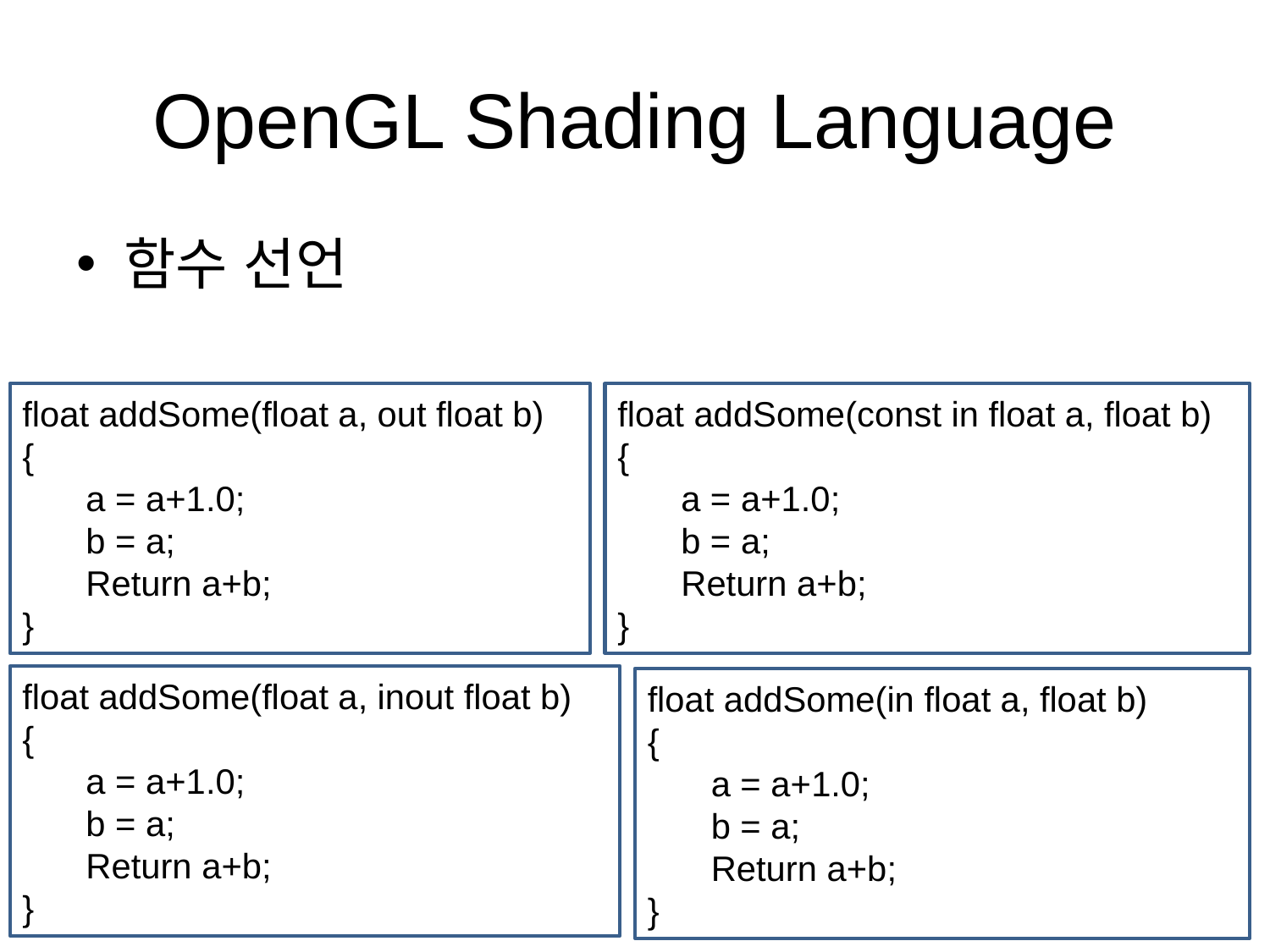

# OpenGL Shading Language
함수 선언
float addSome(float a, out float b)
{
a = a+1.0;
b = a;
Return a+b;
}
float addSome(const in float a, float b)
{
a = a+1.0;
b = a;
Return a+b;
}
float addSome(float a, inout float b)
{
a = a+1.0;
b = a;
Return a+b;
}
float addSome(in float a, float b)
{
a = a+1.0;
b = a;
Return a+b;
}